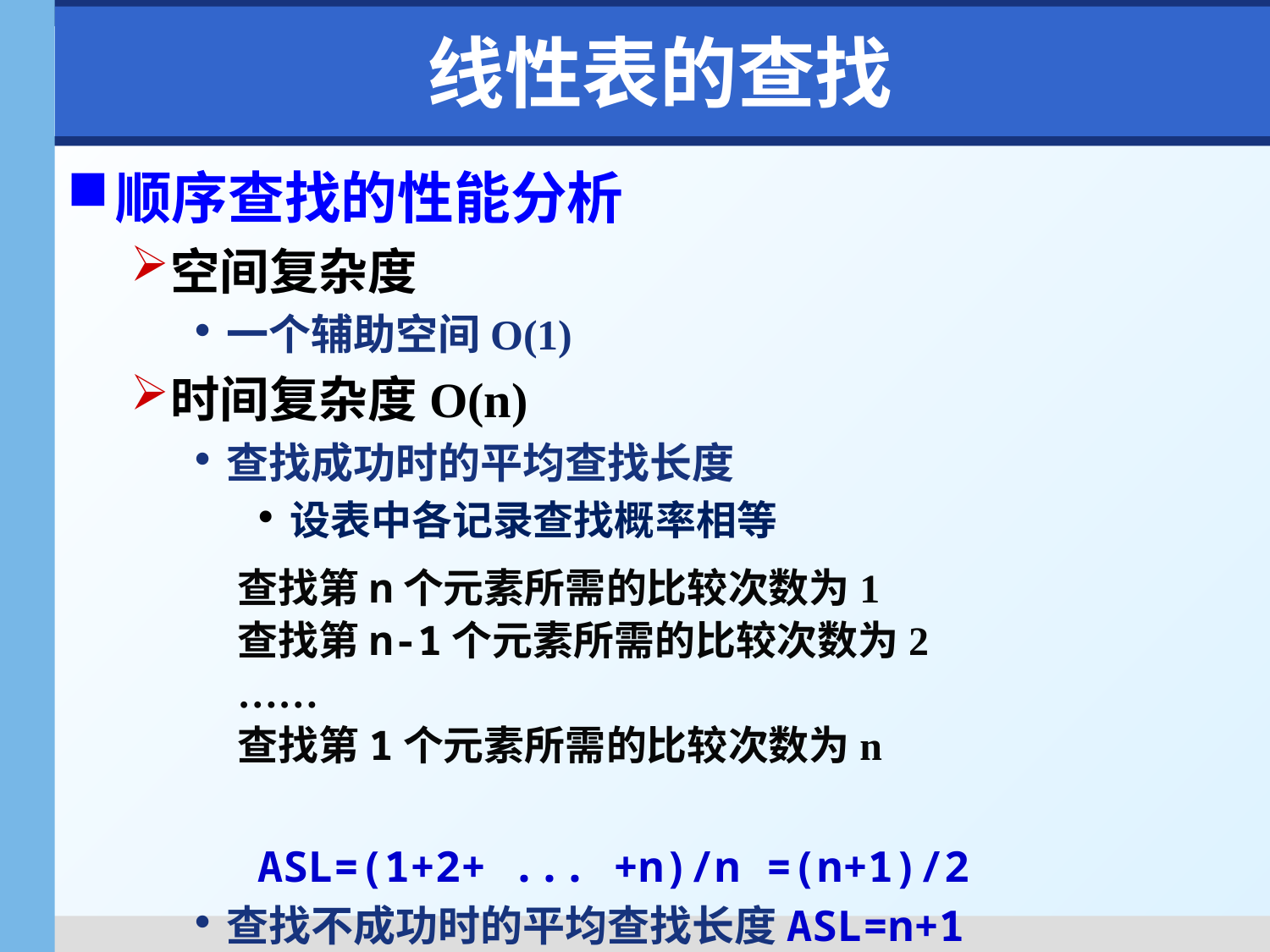

# 线性表的查找
顺序查找的性能分析
空间复杂度
一个辅助空间O(1)
时间复杂度O(n)
查找成功时的平均查找长度
设表中各记录查找概率相等

ASL=(1+2+ ... +n)/n =(n+1)/2
查找不成功时的平均查找长度ASL=n+1

查找第n个元素所需的比较次数为1
查找第n-1个元素所需的比较次数为2
……
查找第1个元素所需的比较次数为n